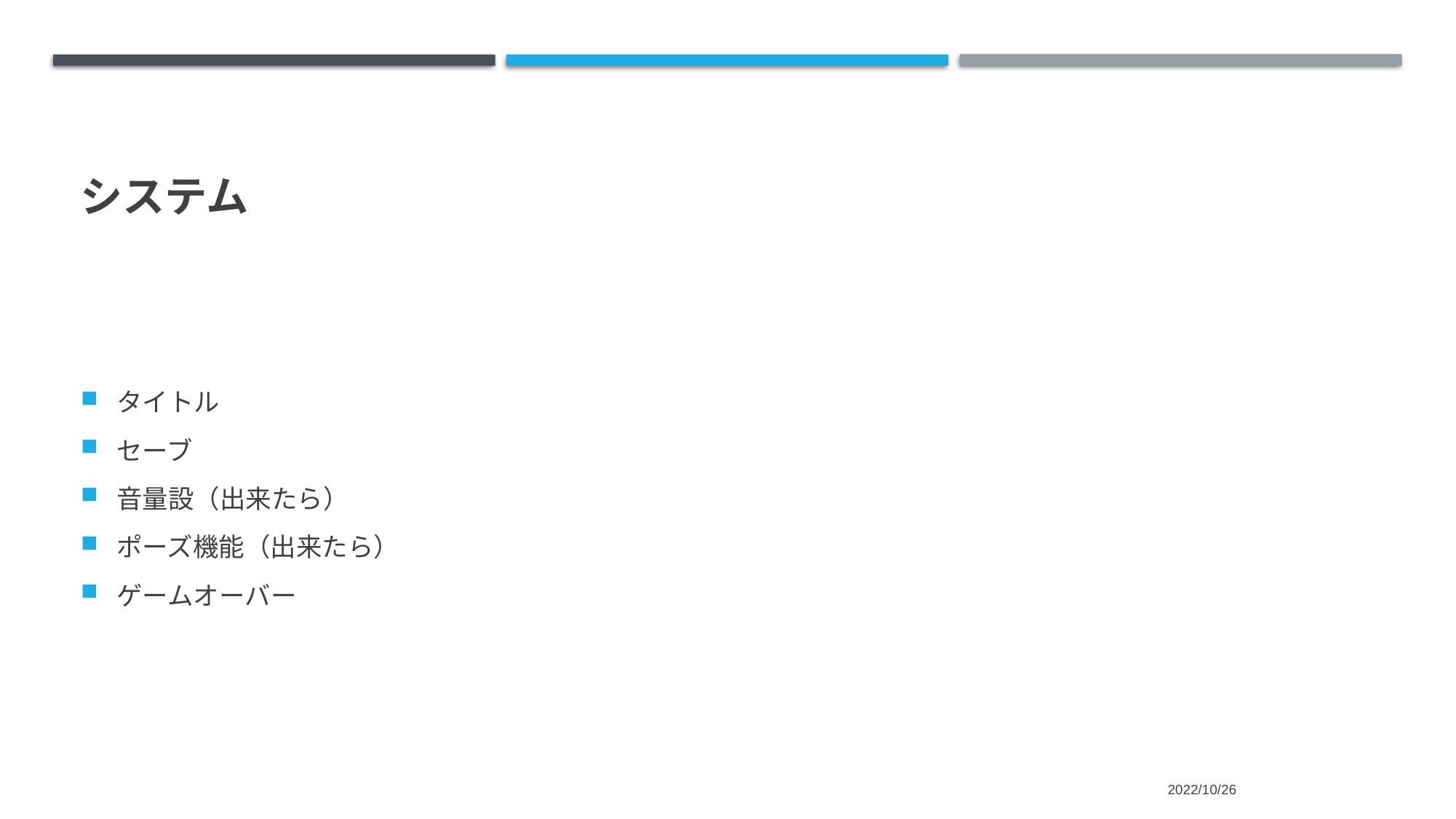

# システム
タイトル
セーブ
音量設（出来たら）
ポーズ機能（出来たら）
ゲームオーバー
2022/10/26